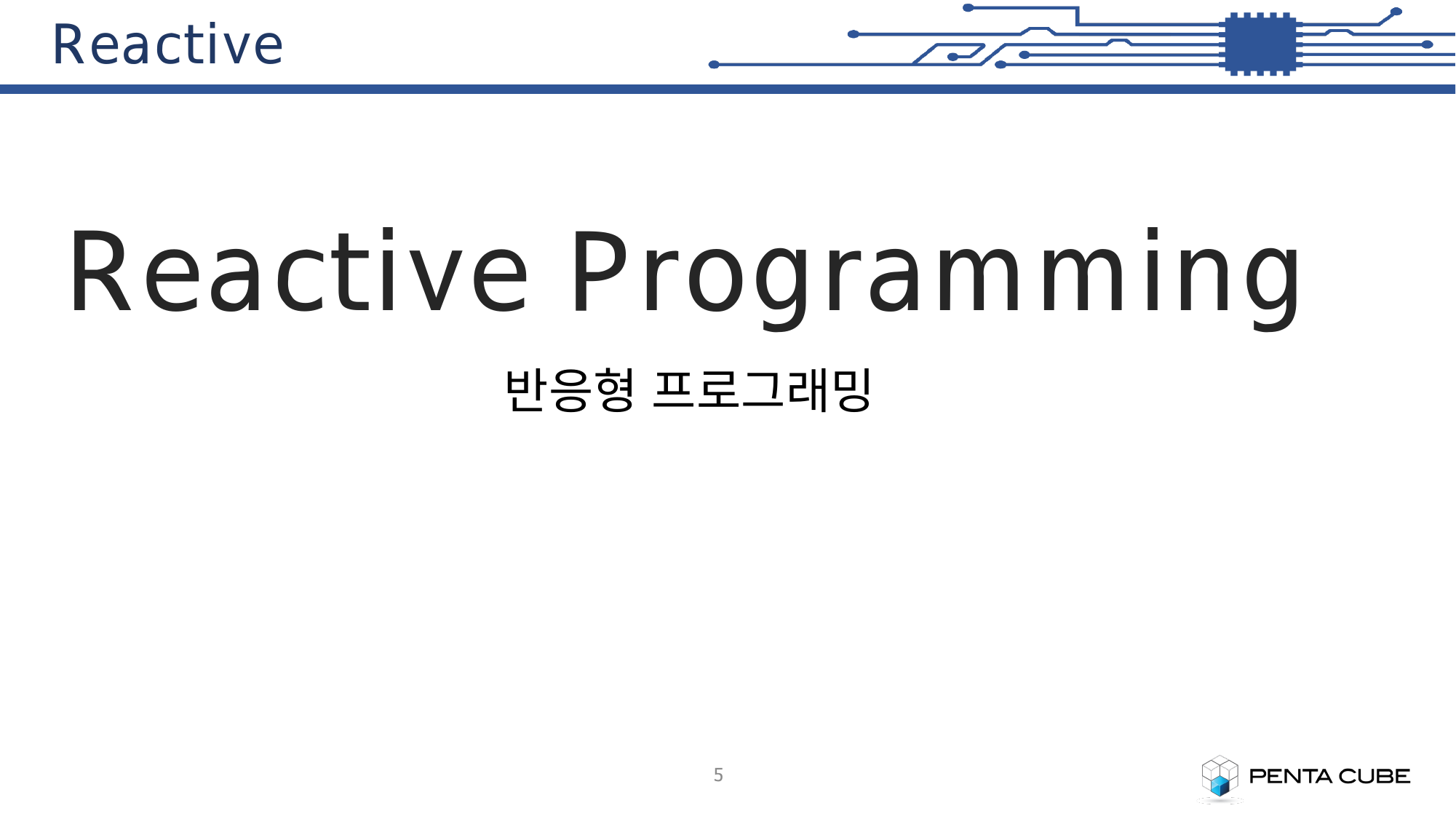

# Reactive
Reactive Programming
반응형 프로그래밍
5